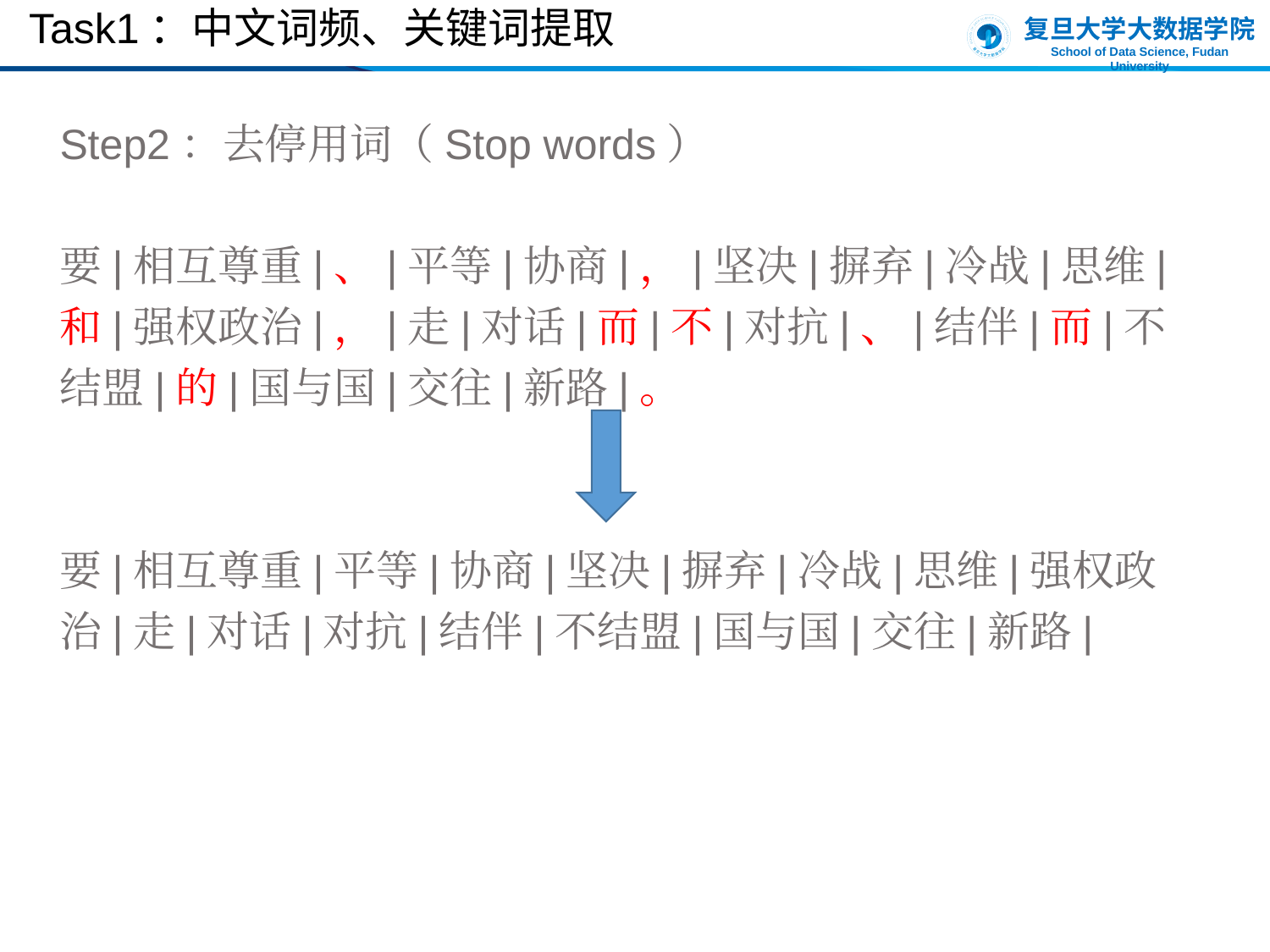

# Task1：中文词频、关键词提取
Step2：去停用词（Stop words）

要|相互尊重|、|平等|协商|，|坚决|摒弃|冷战|思维|和|强权政治|，|走|对话|而|不|对抗|、|结伴|而|不结盟|的|国与国|交往|新路|。

要|相互尊重|平等|协商|坚决|摒弃|冷战|思维|强权政治|走|对话|对抗|结伴|不结盟|国与国|交往|新路|